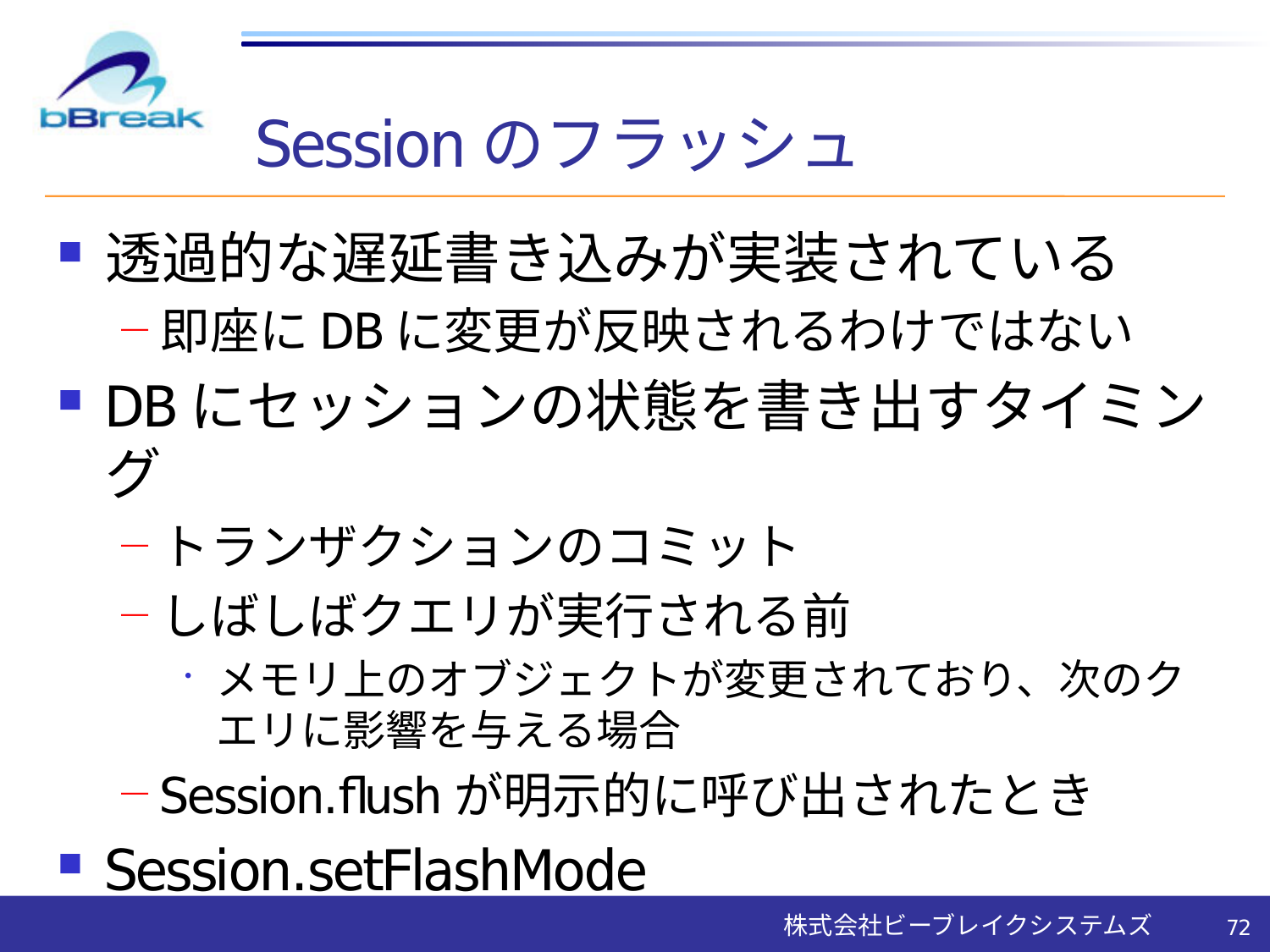

# Sessionのフラッシュ
透過的な遅延書き込みが実装されている
即座にDBに変更が反映されるわけではない
DBにセッションの状態を書き出すタイミング
トランザクションのコミット
しばしばクエリが実行される前
メモリ上のオブジェクトが変更されており、次のクエリに影響を与える場合
Session.flushが明示的に呼び出されたとき
Session.setFlashMode